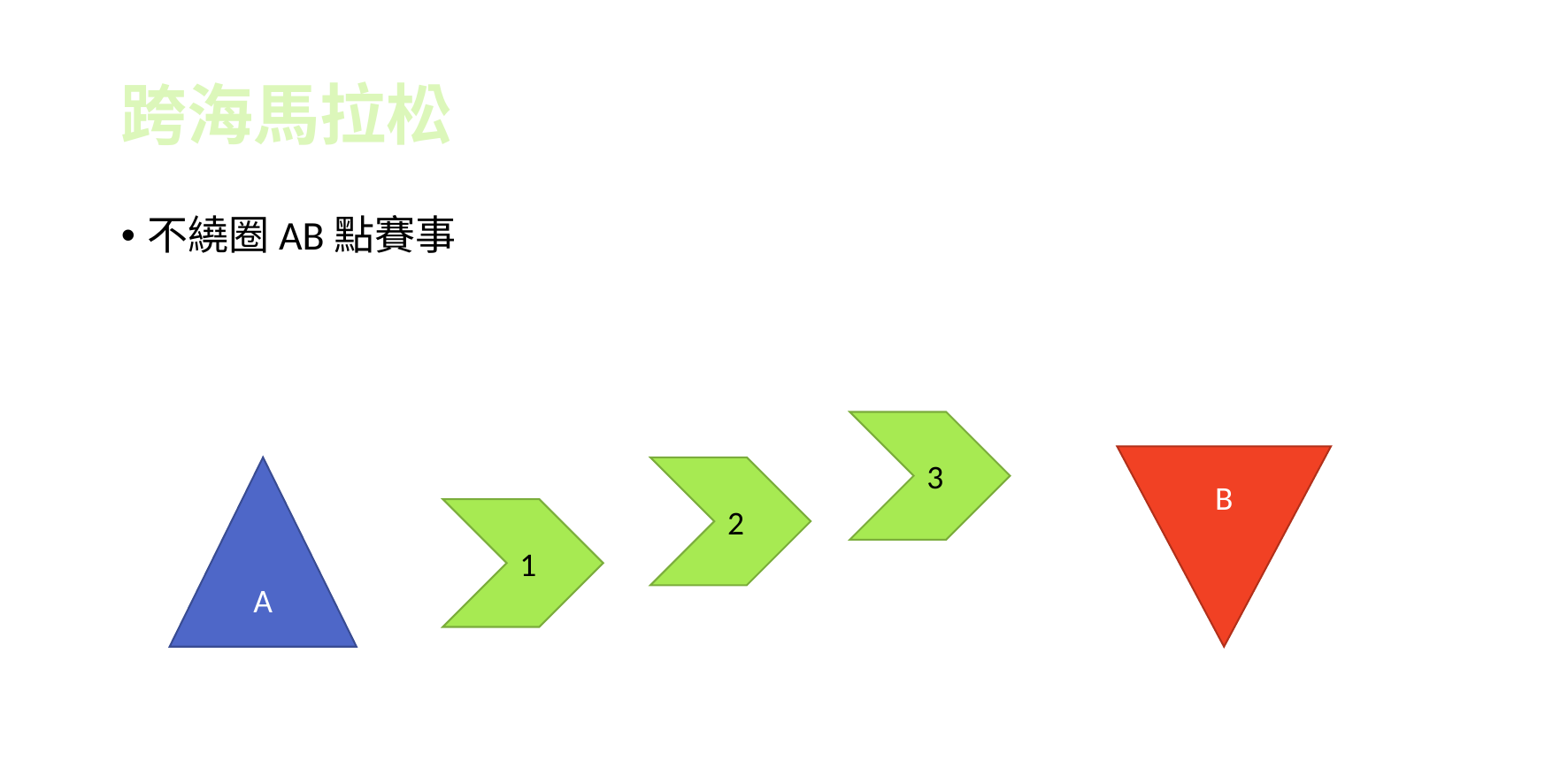

# 跨海馬拉松
不繞圈AB點賽事

3
B
A
2
1